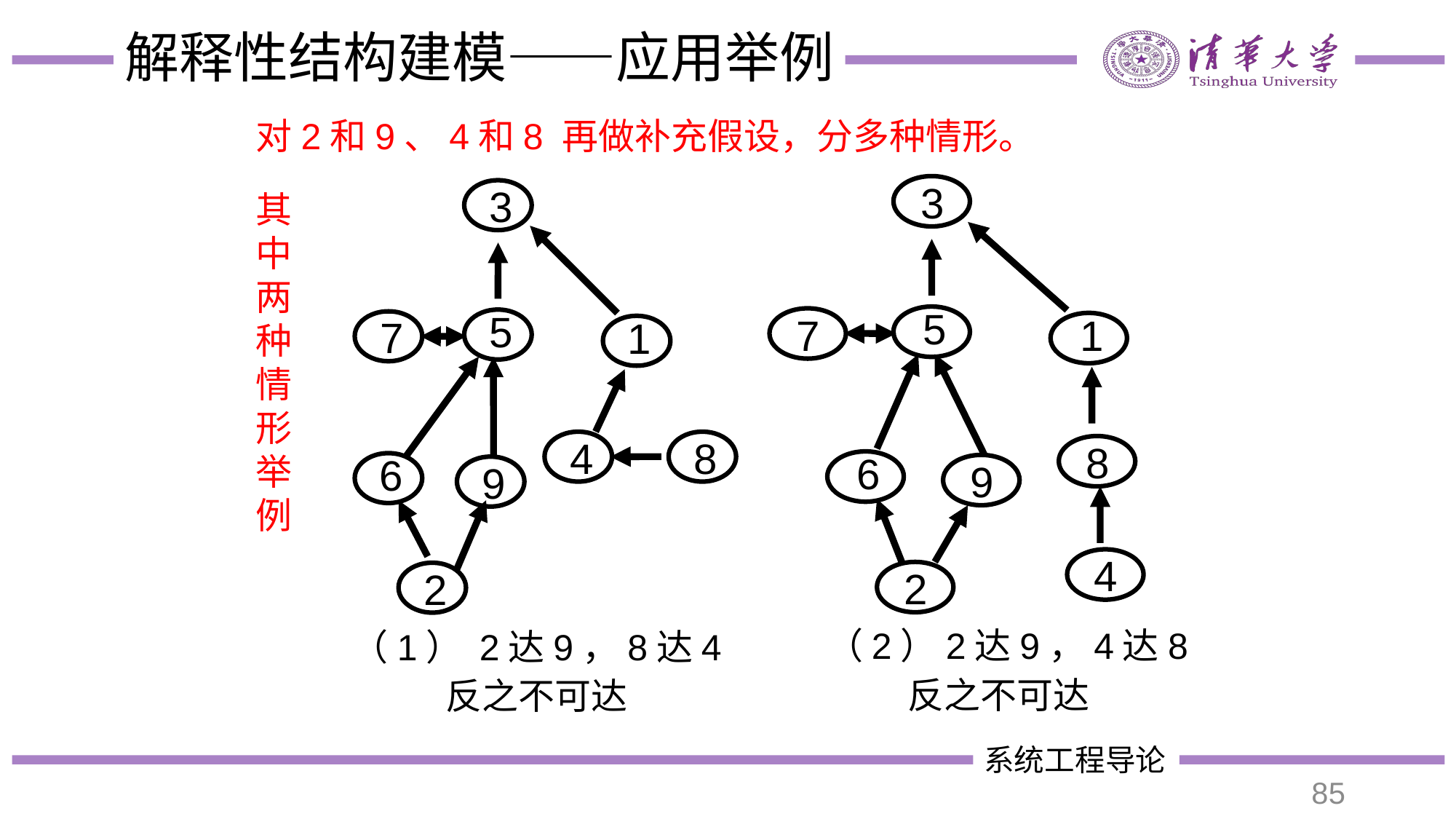

# 解释性结构建模——应用举例
对2和9、4和8 再做补充假设，分多种情形。
3

5

7

1

8

6

9

4

2

 （2）2达9，4达8
反之不可达
3

5

7

1

4

8

6

9

2

（1） 2达9，8达4
反之不可达
其中两种情形举例
85